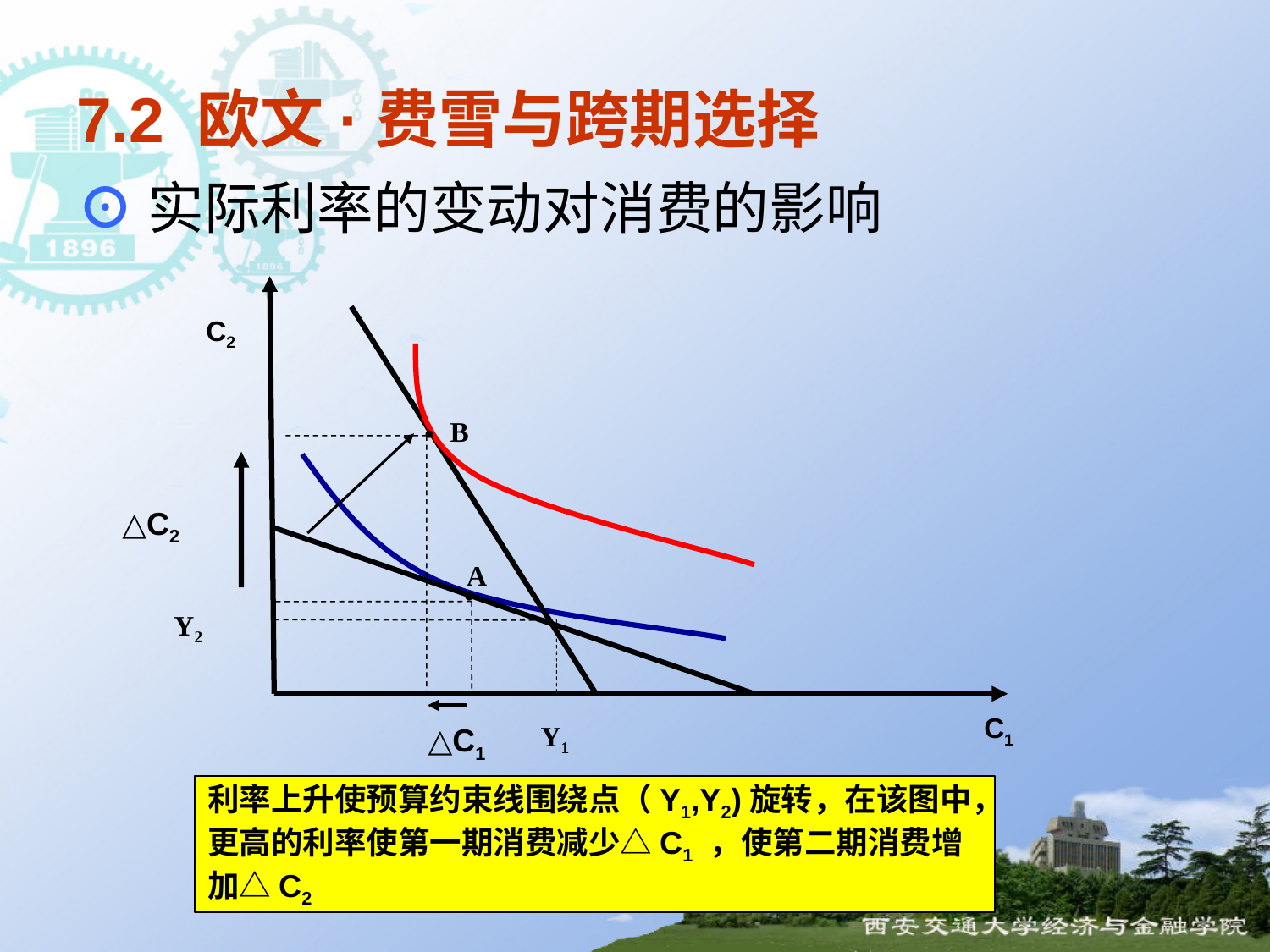

# 7.2 欧文·费雪与跨期选择
⊙实际利率的变动对消费的影响

C2

B
●

△C2

A
●
Y2

C1

Y1
△C1

利率上升使预算约束线围绕点（Y1,Y2)旋转，在该图中，
更高的利率使第一期消费减少△C1 ，使第二期消费增
加△C2